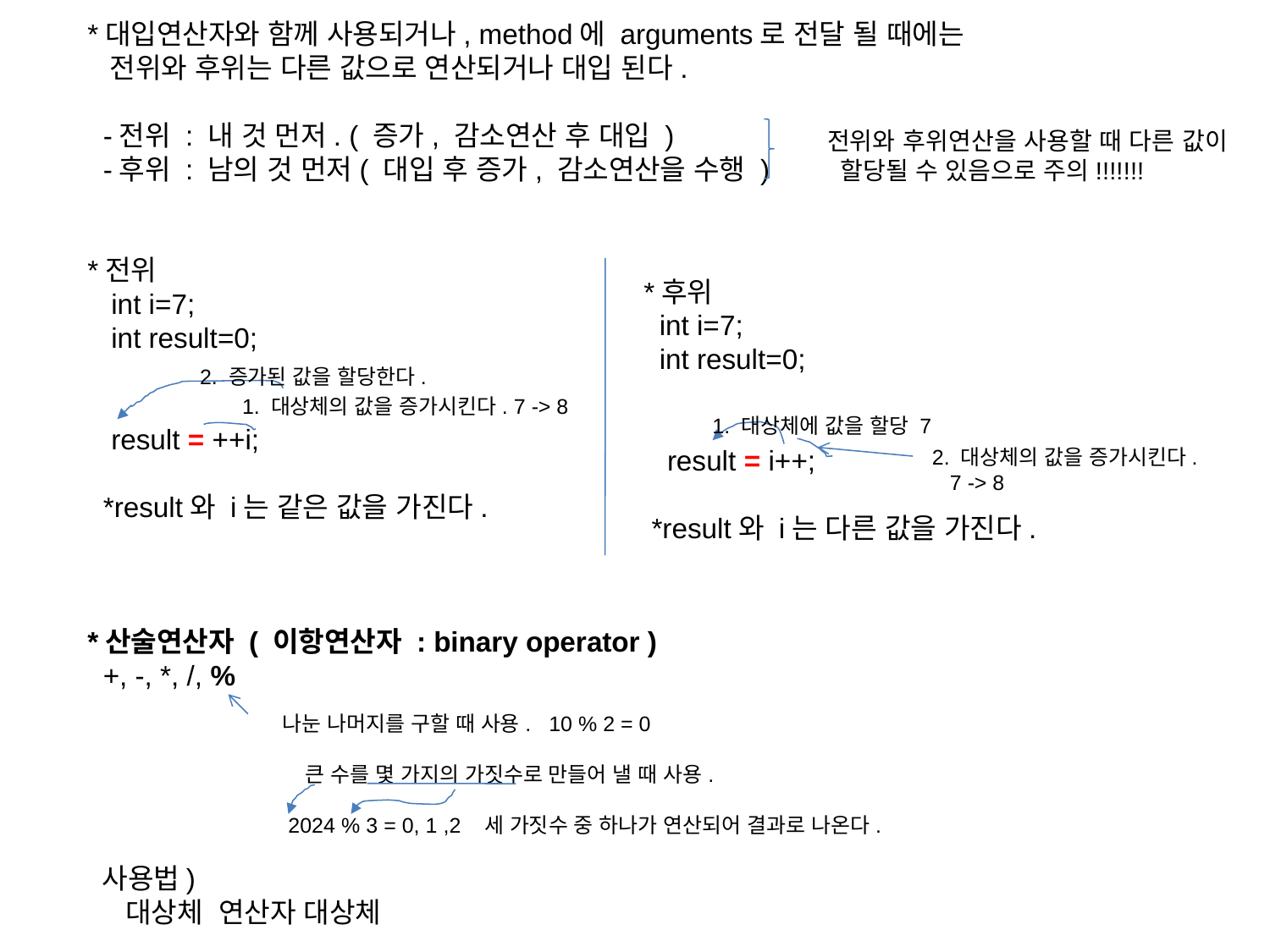

*대입연산자와 함께 사용되거나, method에 arguments로 전달 될 때에는
  전위와 후위는 다른 값으로 연산되거나 대입 된다.

  -전위 : 내 것 먼저. ( 증가, 감소연산 후 대입 )
  -후위 : 남의 것 먼저( 대입 후 증가, 감소연산을 수행 )

*전위
   int i=7;
   int result=0;

   result = ++i;

  *result와 i는 같은 값을 가진다.

*산술연산자 ( 이항연산자 : binary operator )
  +, -, *, /, %

 사용법)
    대상체  연산자 대상체

전위와 후위연산을 사용할 때 다른 값이
 할당될 수 있음으로 주의!!!!!!!
*후위
  int i=7;
  int result=0;

   result = i++;

 *result와 i는 다른 값을 가진다.

2. 증가된 값을 할당한다.

1. 대상체의 값을 증가시킨다. 7 -> 8
1. 대상체에 값을 할당 7

2. 대상체의 값을 증가시킨다.
   7 -> 8

나눈 나머지를 구할 때 사용.   10 % 2 = 0

   큰 수를 몇 가지의 가짓수로 만들어 낼 때 사용.

 2024 % 3 = 0, 1 ,2   세 가짓수 중 하나가 연산되어 결과로 나온다.